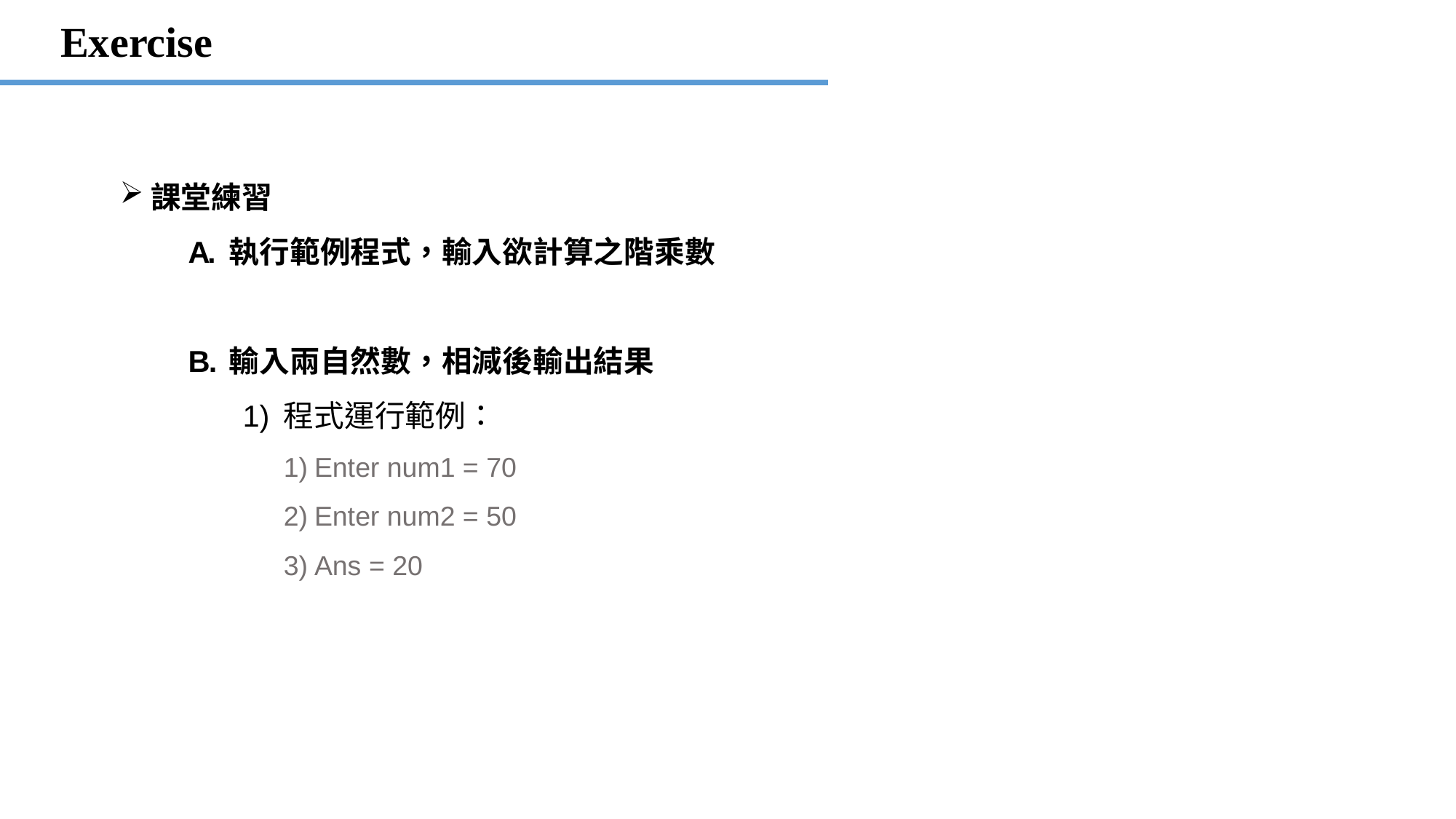

Exercise

課堂練習
執行範例程式，輸入欲計算之階乘數

輸入兩自然數，相減後輸出結果
程式運行範例：
Enter num1 = 70
Enter num2 = 50
Ans = 20